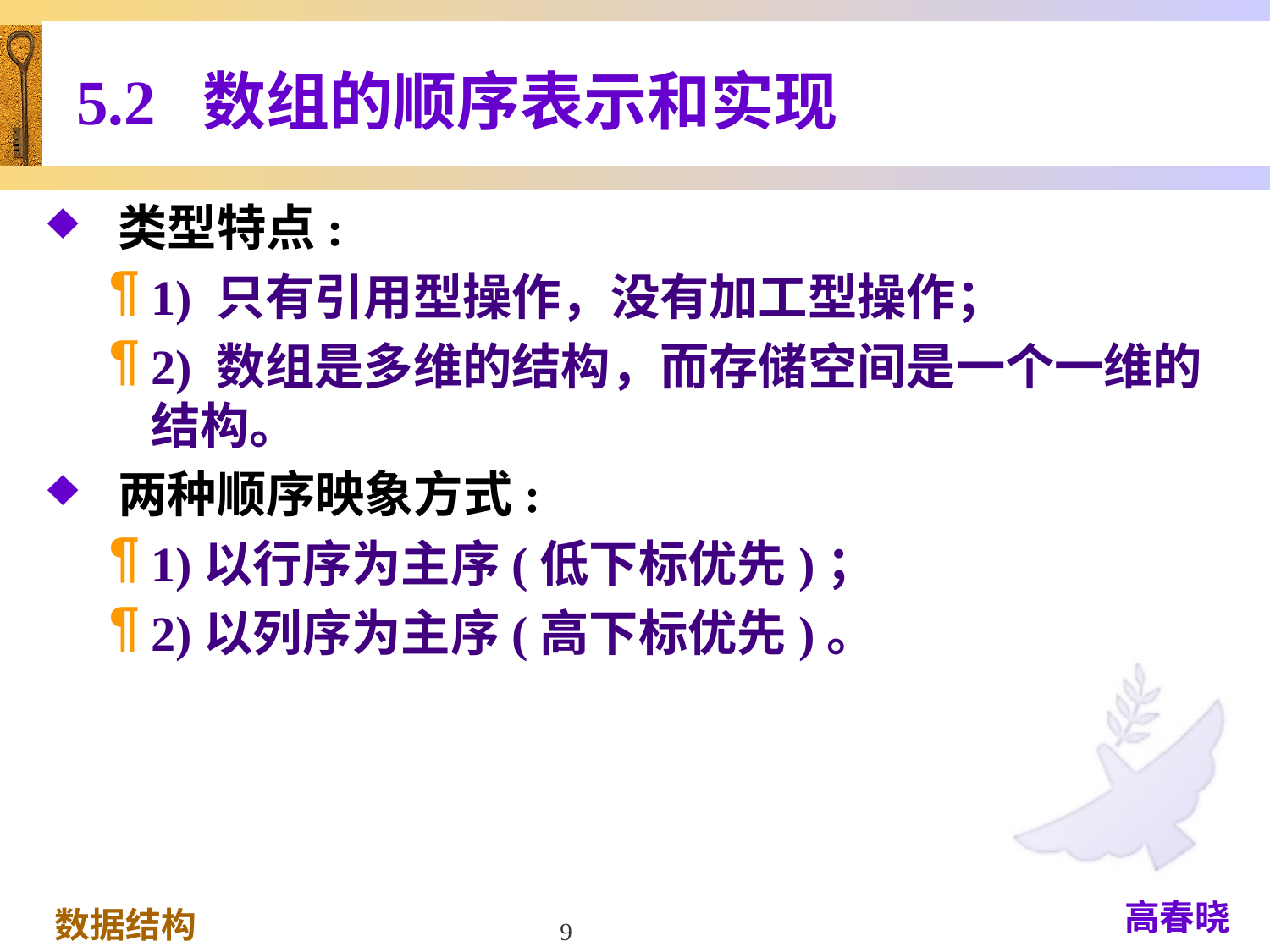

# 5.2  数组的顺序表示和实现
 类型特点:
1) 只有引用型操作，没有加工型操作；
2) 数组是多维的结构，而存储空间是一个一维的结构。
 两种顺序映象方式:
1)以行序为主序(低下标优先)；
2)以列序为主序(高下标优先)。
9